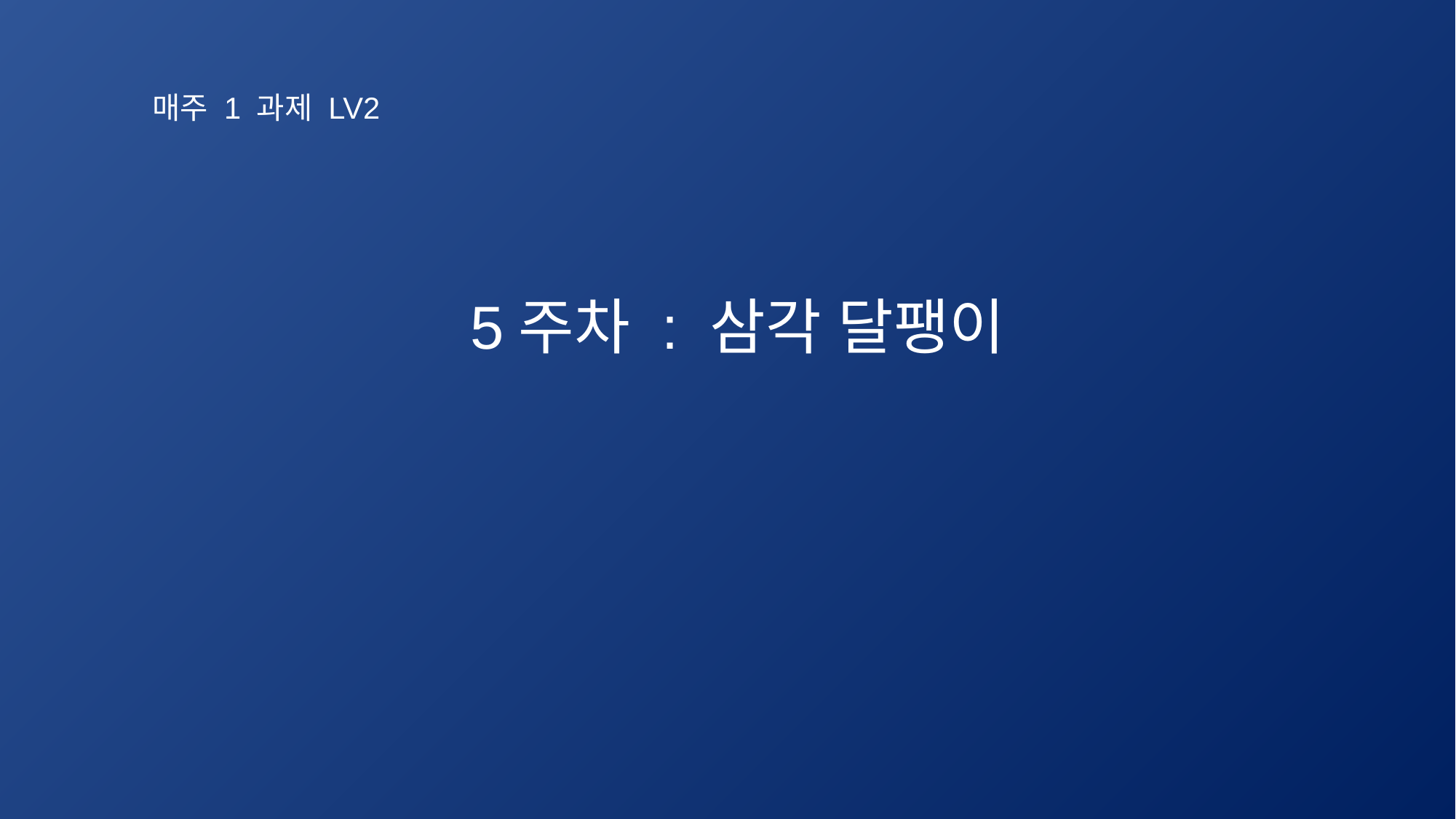

# 매주 1 과제 LV2
5주차 : 삼각 달팽이